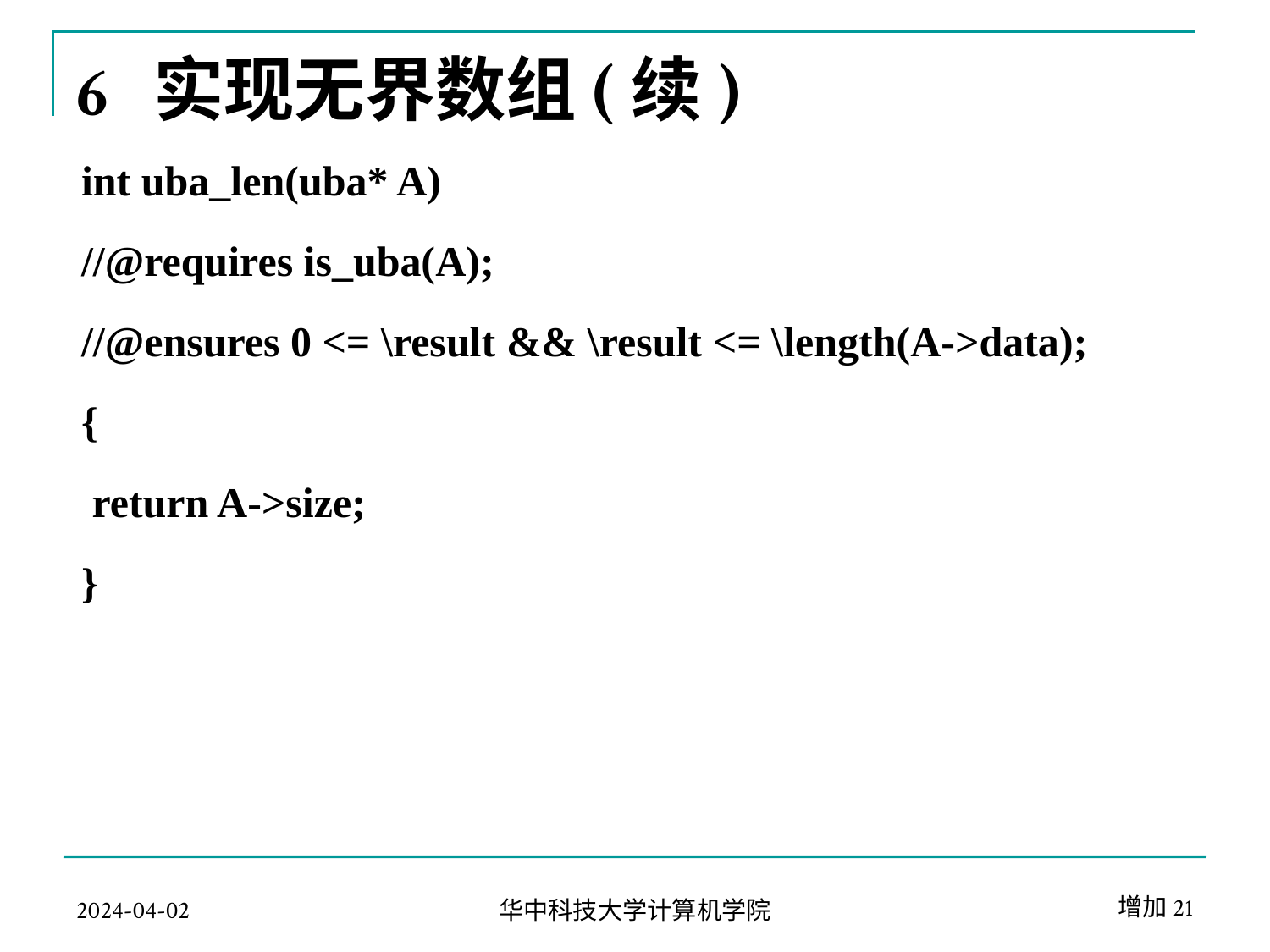

# 6  实现无界数组(续)
int uba_len(uba* A)
//@requires is_uba(A);
//@ensures 0 <= \result && \result <= \length(A->data);
{
 return A->size;
}

2024-04-02
增加21
华中科技大学计算机学院